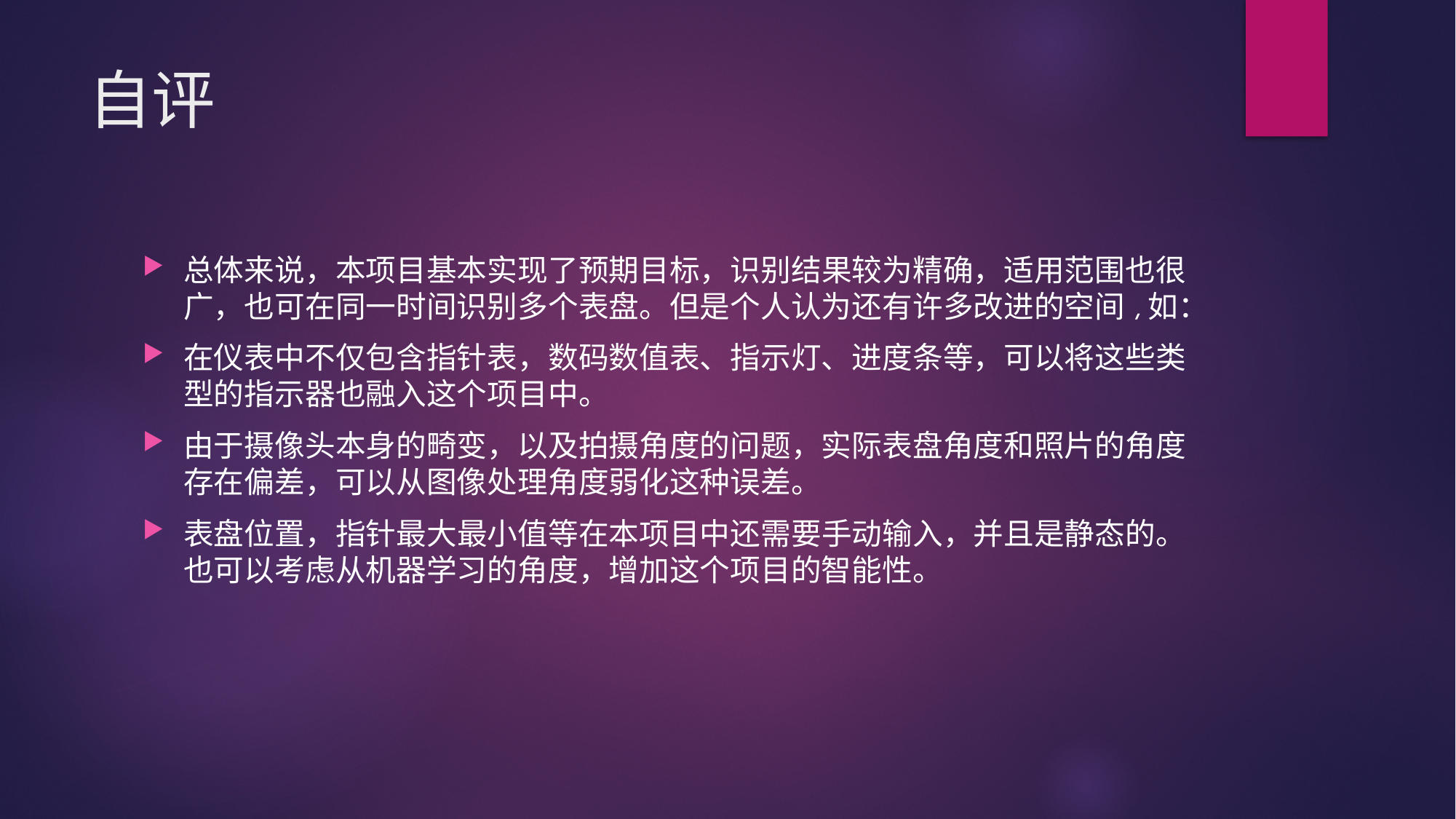

# 自评
总体来说，本项目基本实现了预期目标，识别结果较为精确，适用范围也很广，也可在同一时间识别多个表盘。但是个人认为还有许多改进的空间,如：
在仪表中不仅包含指针表，数码数值表、指示灯、进度条等，可以将这些类型的指示器也融入这个项目中。
由于摄像头本身的畸变，以及拍摄角度的问题，实际表盘角度和照片的角度存在偏差，可以从图像处理角度弱化这种误差。
表盘位置，指针最大最小值等在本项目中还需要手动输入，并且是静态的。也可以考虑从机器学习的角度，增加这个项目的智能性。